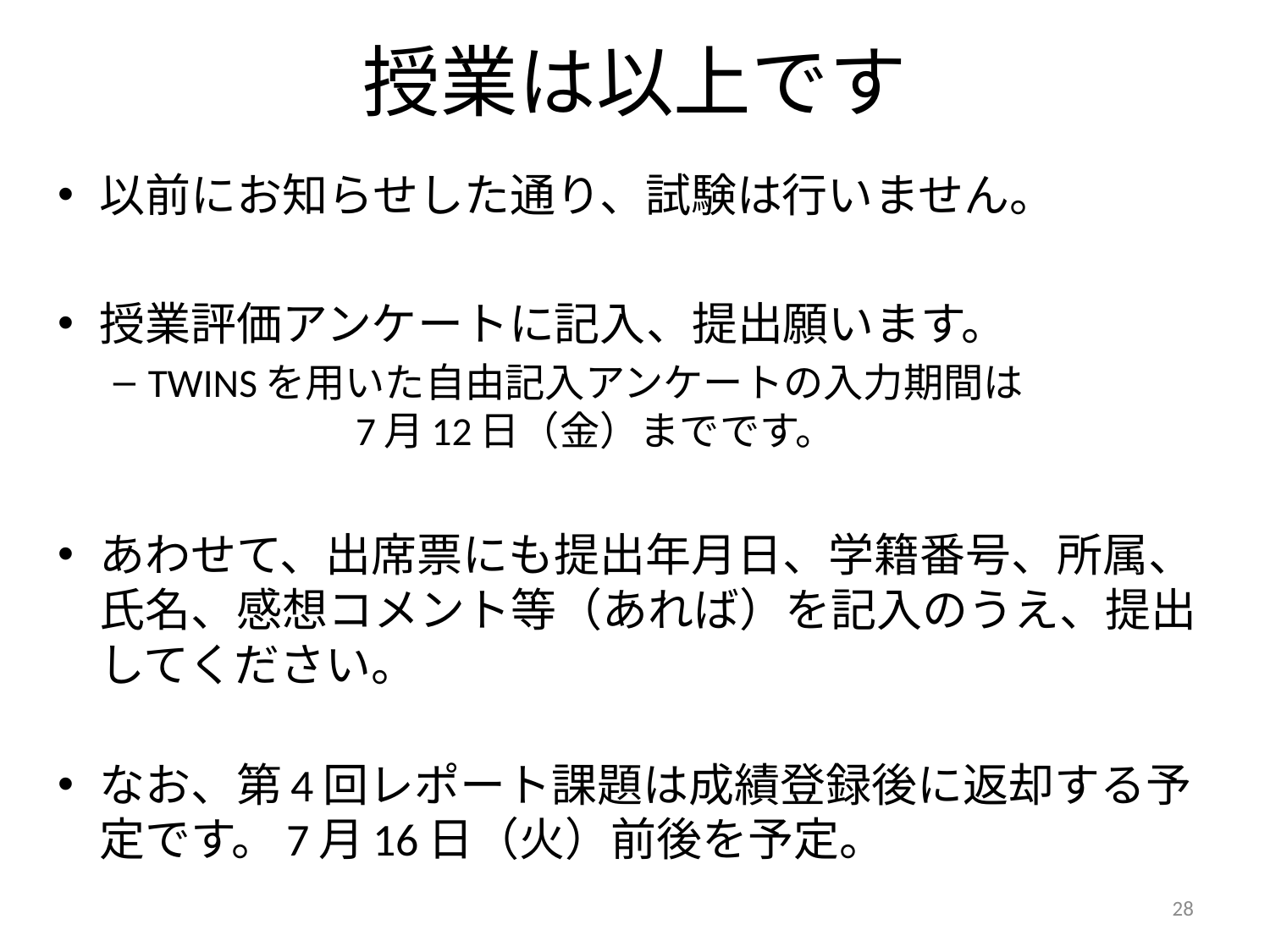

# 授業は以上です
以前にお知らせした通り、試験は行いません。

授業評価アンケートに記入、提出願います。
TWINSを用いた自由記入アンケートの入力期間は　　　　　　　　　7月12日（金）までです。

あわせて、出席票にも提出年月日、学籍番号、所属、氏名、感想コメント等（あれば）を記入のうえ、提出してください。

なお、第4回レポート課題は成績登録後に返却する予定です。7月16日（火）前後を予定。
28